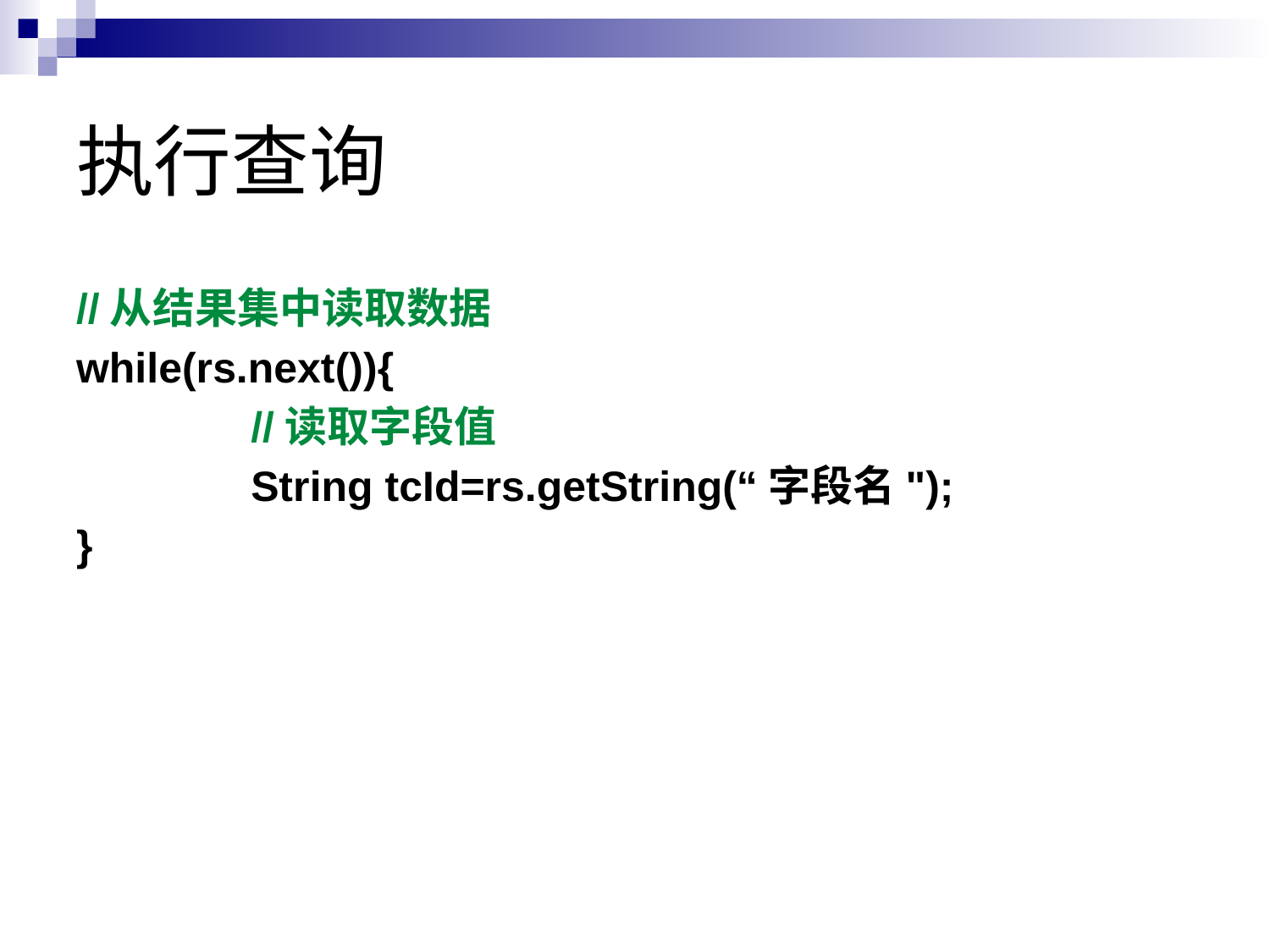

# 执行查询
//从结果集中读取数据
while(rs.next()){
		//读取字段值
		String tcId=rs.getString(“字段名");
}
11